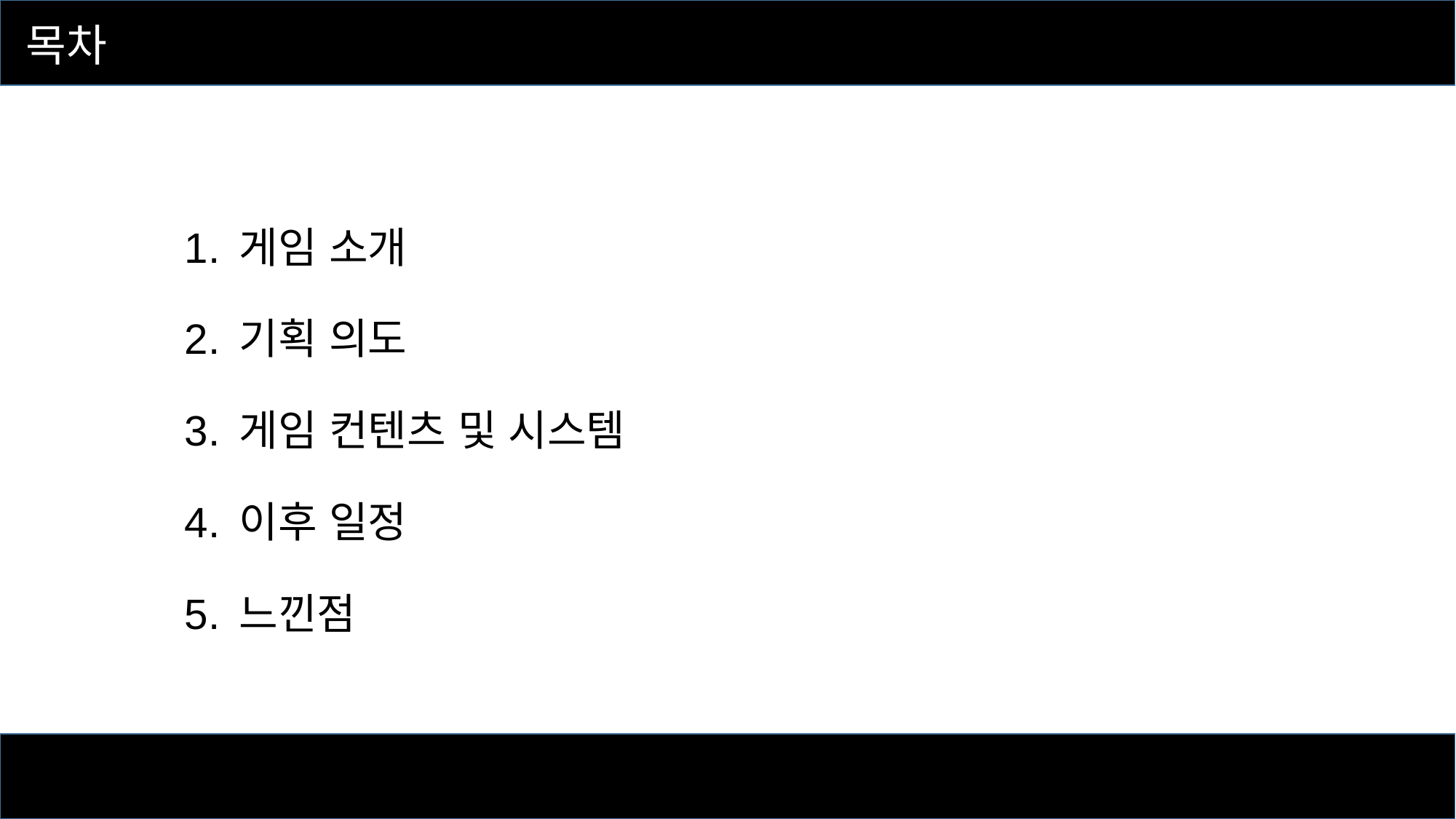

목차
게임 소개
기획 의도
게임 컨텐츠 및 시스템
이후 일정
느낀점